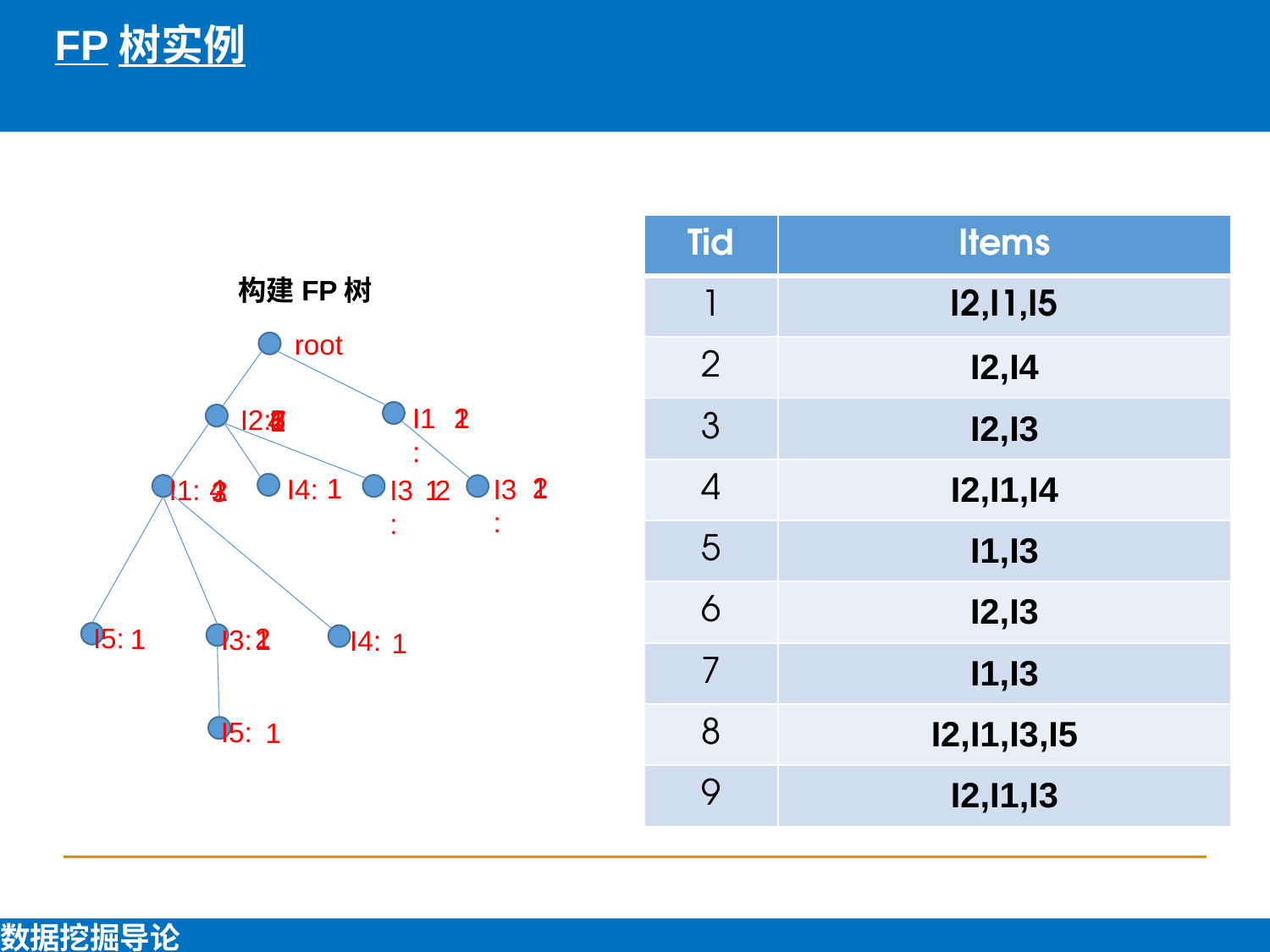

FP树实例
| Tid | Items |
| --- | --- |
| 1 | I2,I1,I5 |
| 2 | I2,I4 |
| 3 | I2,I3 |
| 4 | I2,I1,I4 |
| 5 | I1,I3 |
| 6 | I2,I3 |
| 7 | I1,I3 |
| 8 | I2,I1,I3,I5 |
| 9 | I2,I1,I3 |
构建FP树
root

2
I1:
1
I2:
3
5
4
6
2
7
1

2
1
1
I4:
I3:
4
I1:
I3:
1
2
1
2
3

I5:
2
1
I3:
1
I4:
1

I5:
1